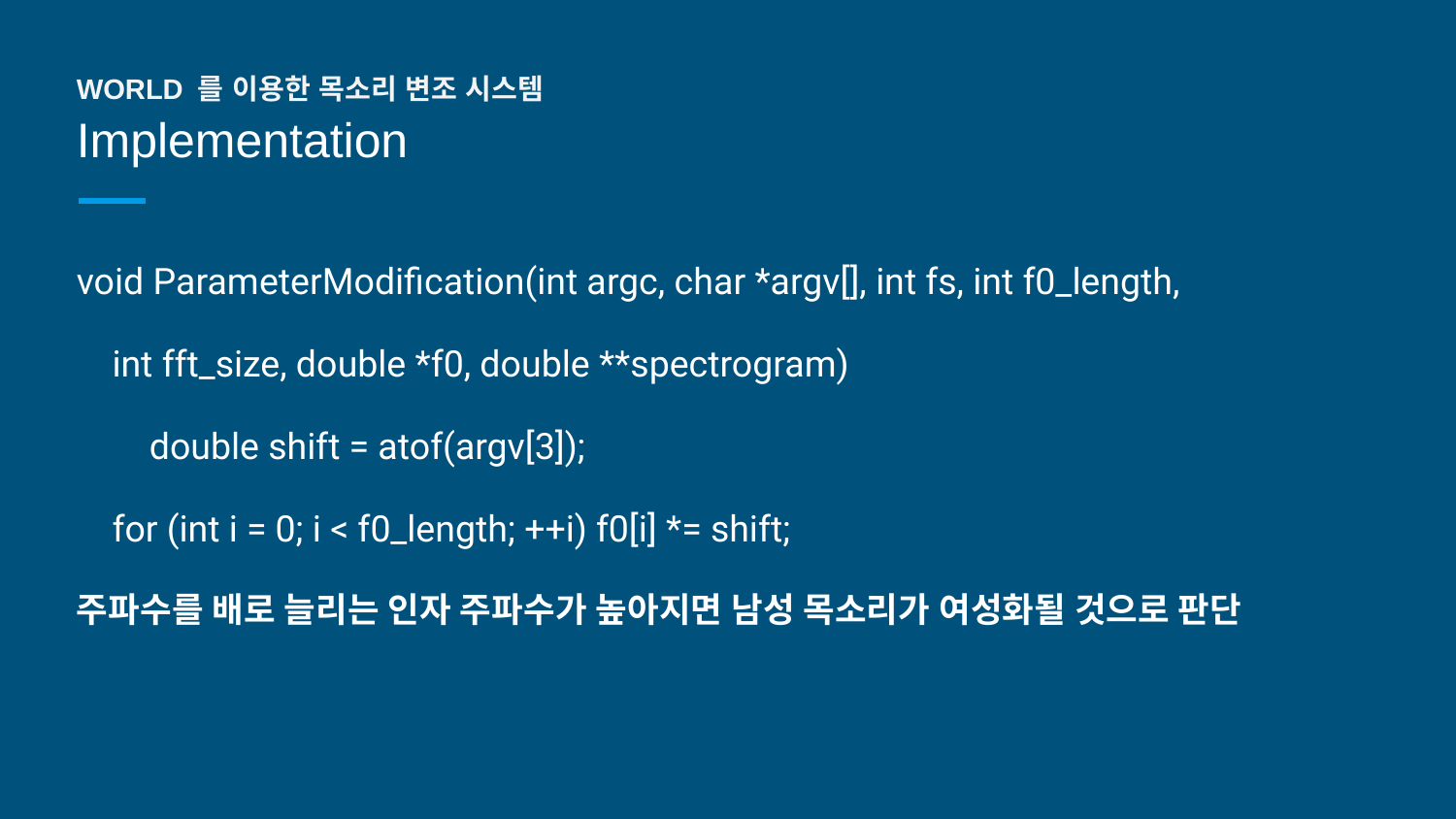

WORLD 를 이용한 목소리 변조 시스템
# Implementation
void ParameterModification(int argc, char *argv[], int fs, int f0_length,
    int fft_size, double *f0, double **spectrogram)
double shift = atof(argv[3]);
    for (int i = 0; i < f0_length; ++i) f0[i] *= shift;
주파수를 배로 늘리는 인자 주파수가 높아지면 남성 목소리가 여성화될 것으로 판단